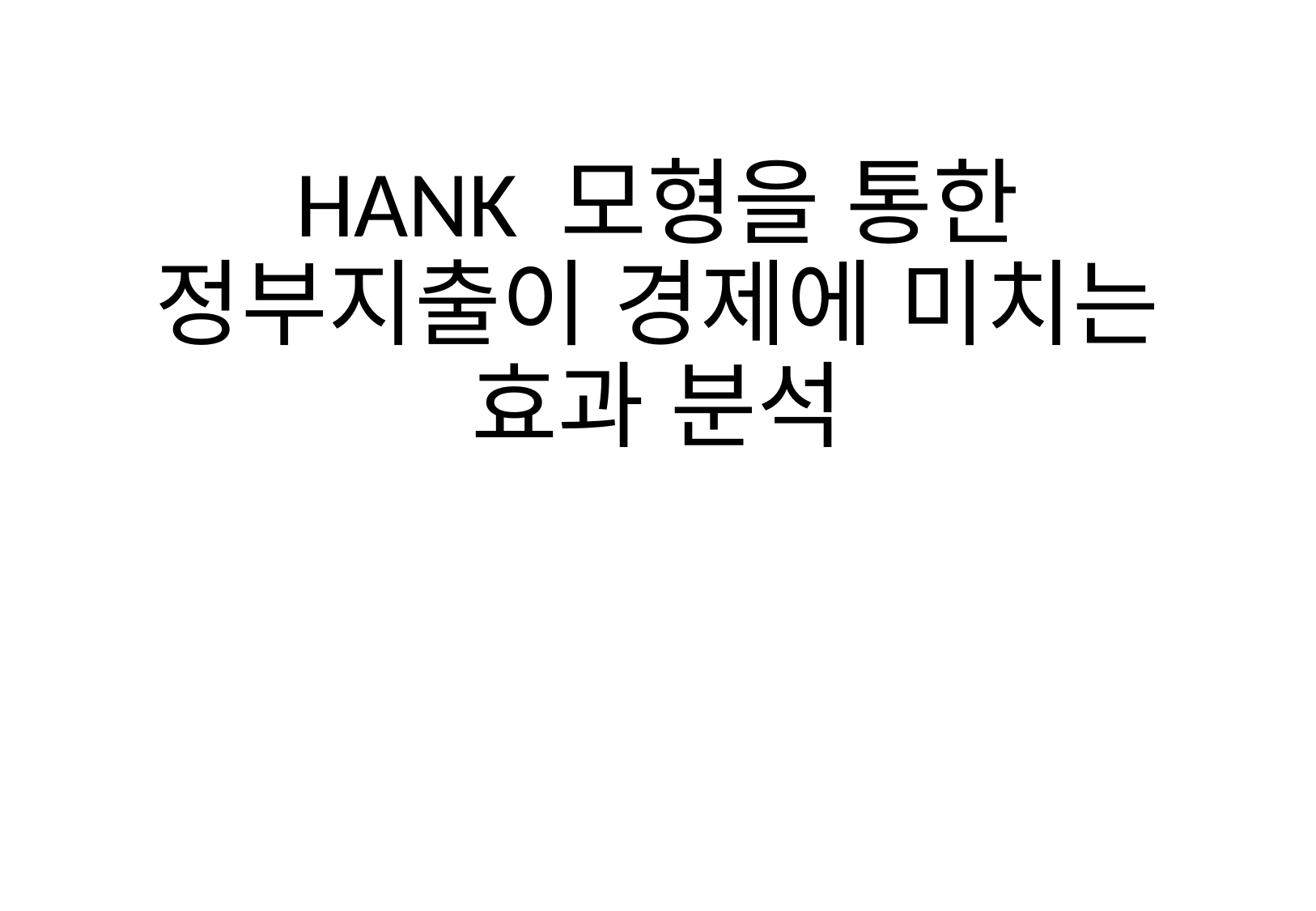

# HANK 모형을 통한 정부지출이 경제에 미치는 효과 분석